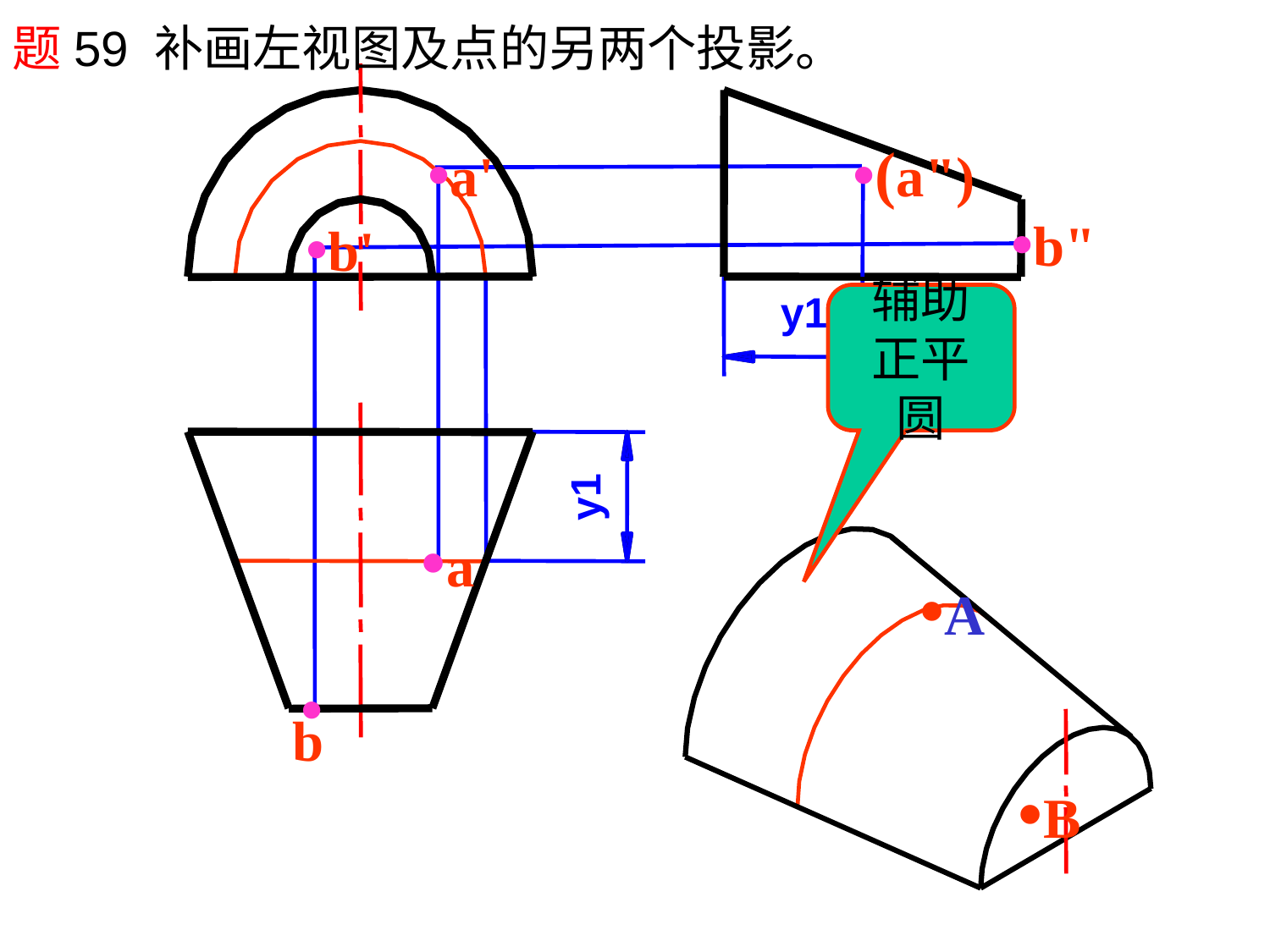

题59 补画左视图及点的另两个投影。

•a'
•(a")

•b"

•b'

辅助
正平圆
y1

y1
•a

•A

•
b

•B